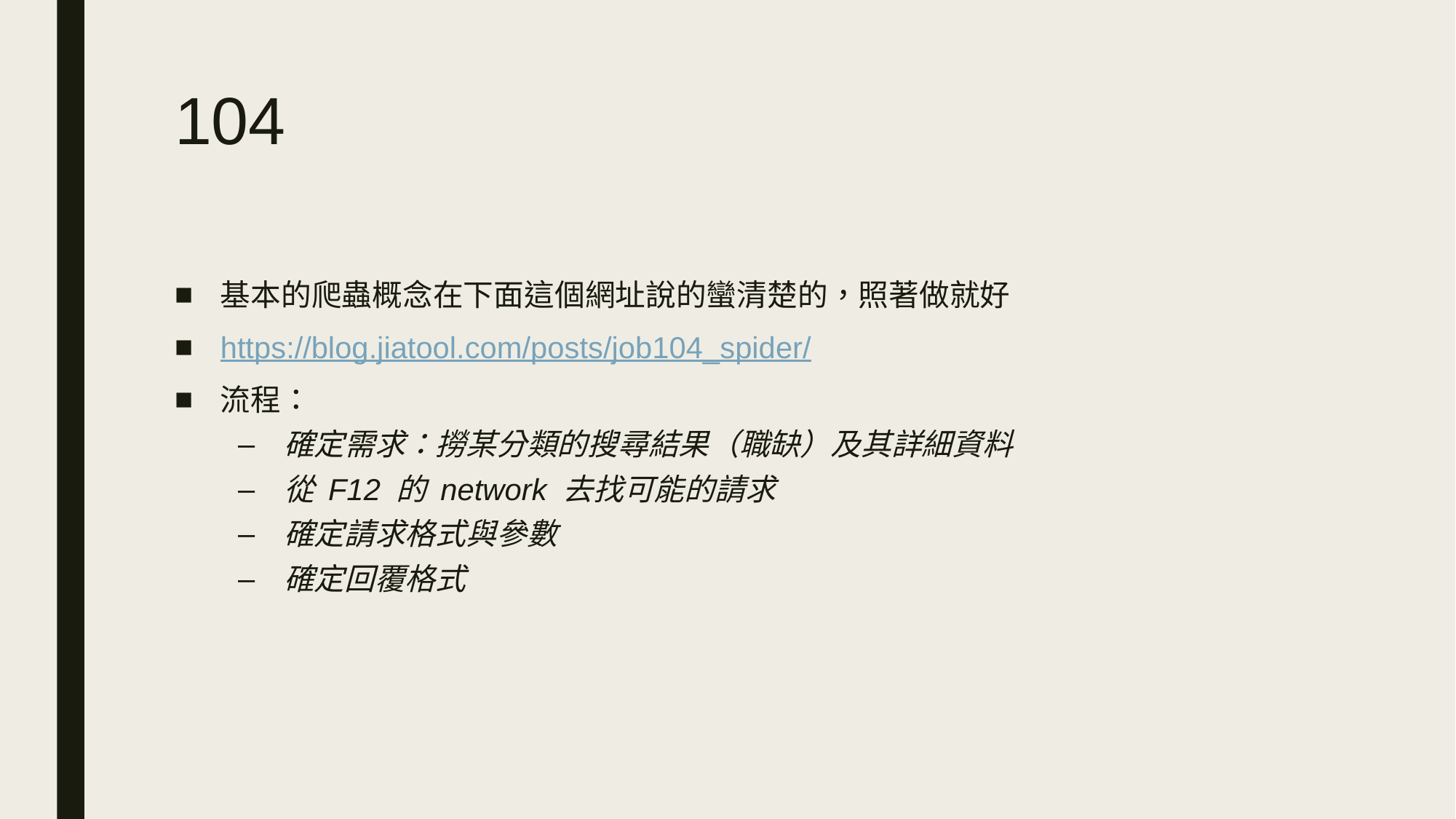

# 104
基本的爬蟲概念在下面這個網址說的蠻清楚的，照著做就好
https://blog.jiatool.com/posts/job104_spider/
流程：
確定需求：撈某分類的搜尋結果（職缺）及其詳細資料
從 F12 的 network 去找可能的請求
確定請求格式與參數
確定回覆格式